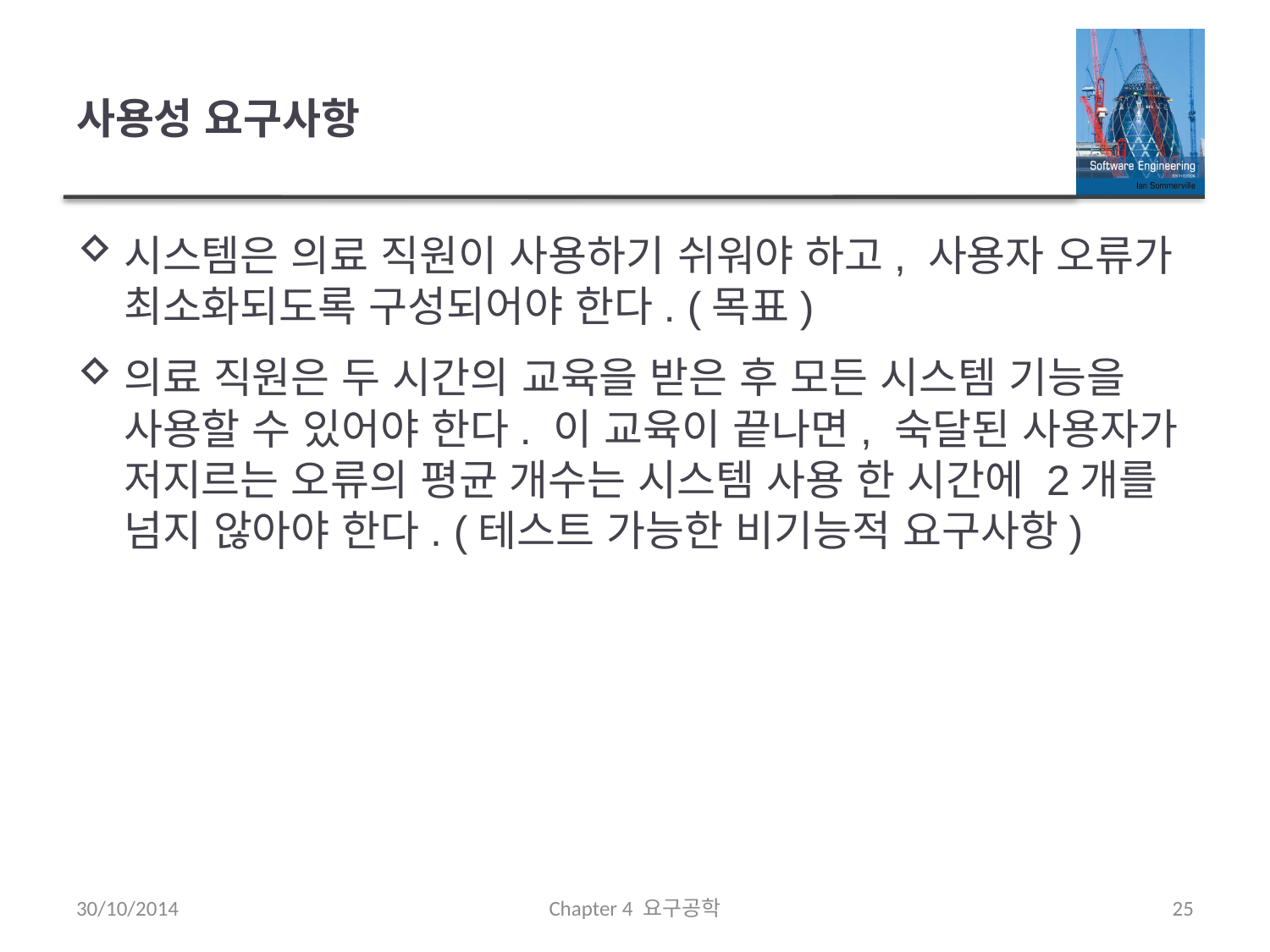

# 사용성 요구사항
시스템은 의료 직원이 사용하기 쉬워야 하고, 사용자 오류가 최소화되도록 구성되어야 한다. (목표)
의료 직원은 두 시간의 교육을 받은 후 모든 시스템 기능을 사용할 수 있어야 한다. 이 교육이 끝나면, 숙달된 사용자가 저지르는 오류의 평균 개수는 시스템 사용 한 시간에 2개를 넘지 않아야 한다. (테스트 가능한 비기능적 요구사항)

30/10/2014
Chapter 4 요구공학
25